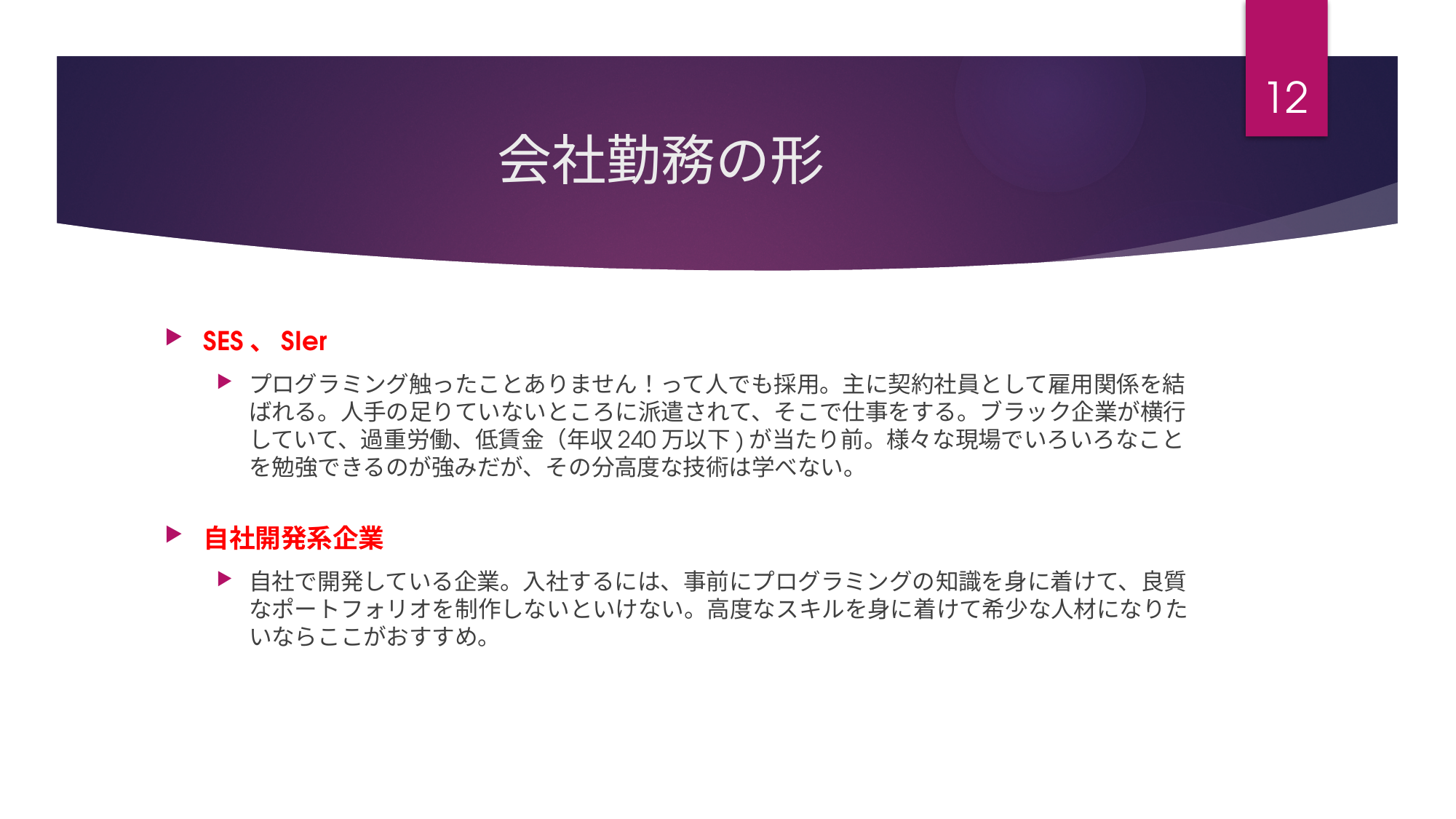

12
# 会社勤務の形
SES、SIer
プログラミング触ったことありません！って人でも採用。主に契約社員として雇用関係を結ばれる。人手の足りていないところに派遣されて、そこで仕事をする。ブラック企業が横行していて、過重労働、低賃金（年収240万以下)が当たり前。様々な現場でいろいろなことを勉強できるのが強みだが、その分高度な技術は学べない。
自社開発系企業
自社で開発している企業。入社するには、事前にプログラミングの知識を身に着けて、良質なポートフォリオを制作しないといけない。高度なスキルを身に着けて希少な人材になりたいならここがおすすめ。